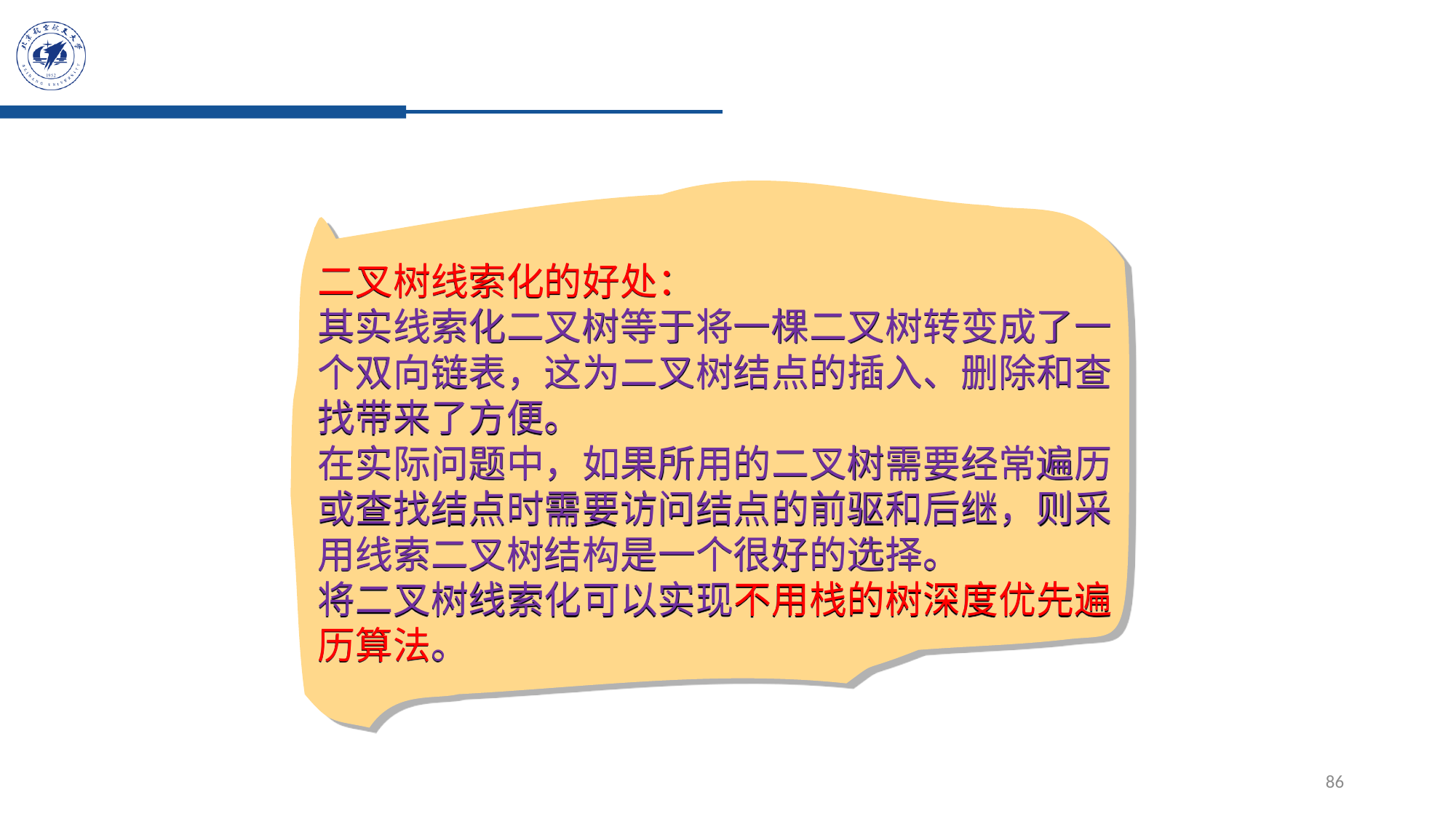

二叉树线索化的好处：
其实线索化二叉树等于将一棵二叉树转变成了一个双向链表，这为二叉树结点的插入、删除和查找带来了方便。
在实际问题中，如果所用的二叉树需要经常遍历或查找结点时需要访问结点的前驱和后继，则采用线索二叉树结构是一个很好的选择。
将二叉树线索化可以实现不用栈的树深度优先遍历算法。
86